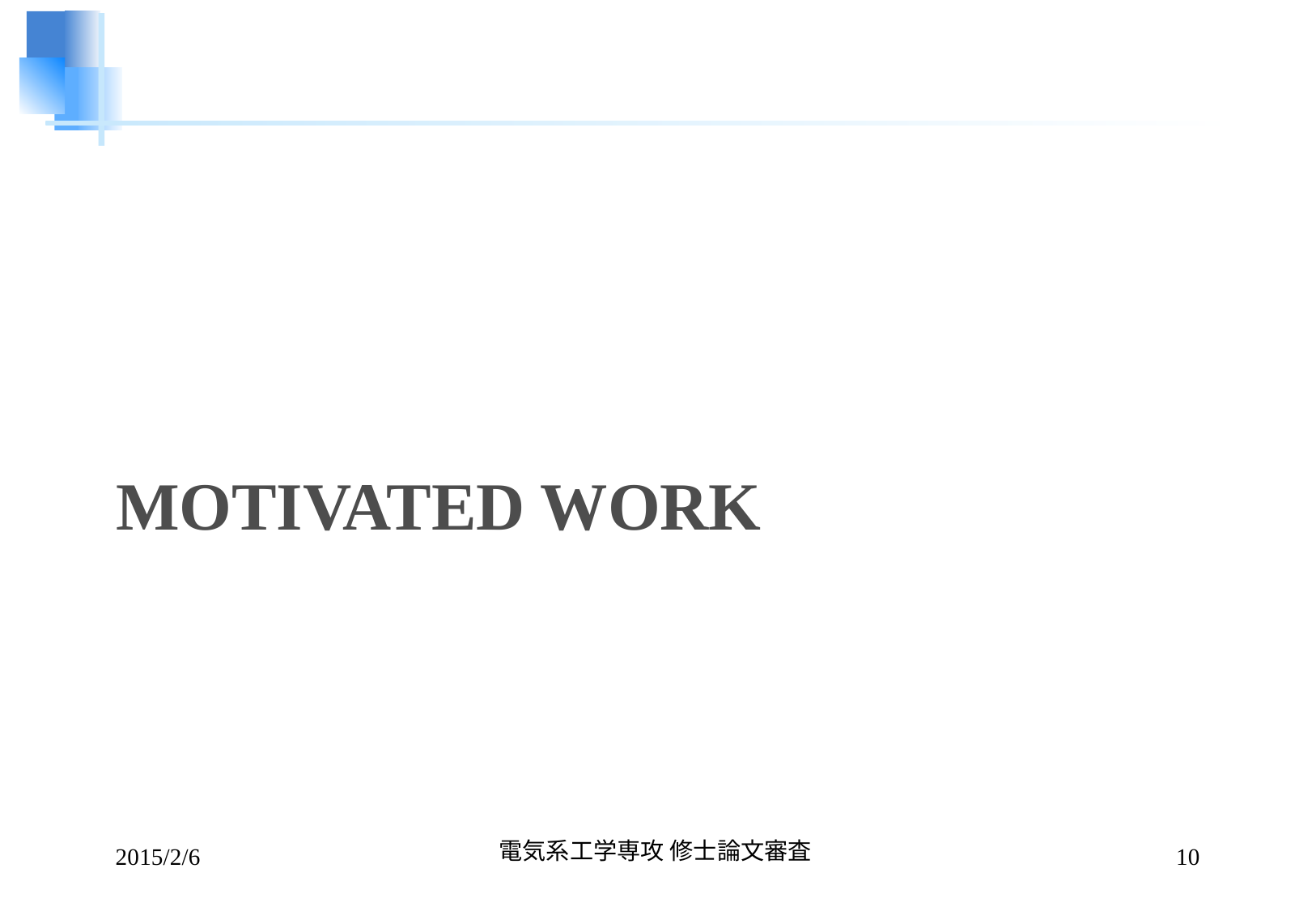

# Motivated work
2015/2/6
電気系工学専攻 修士論文審査
10